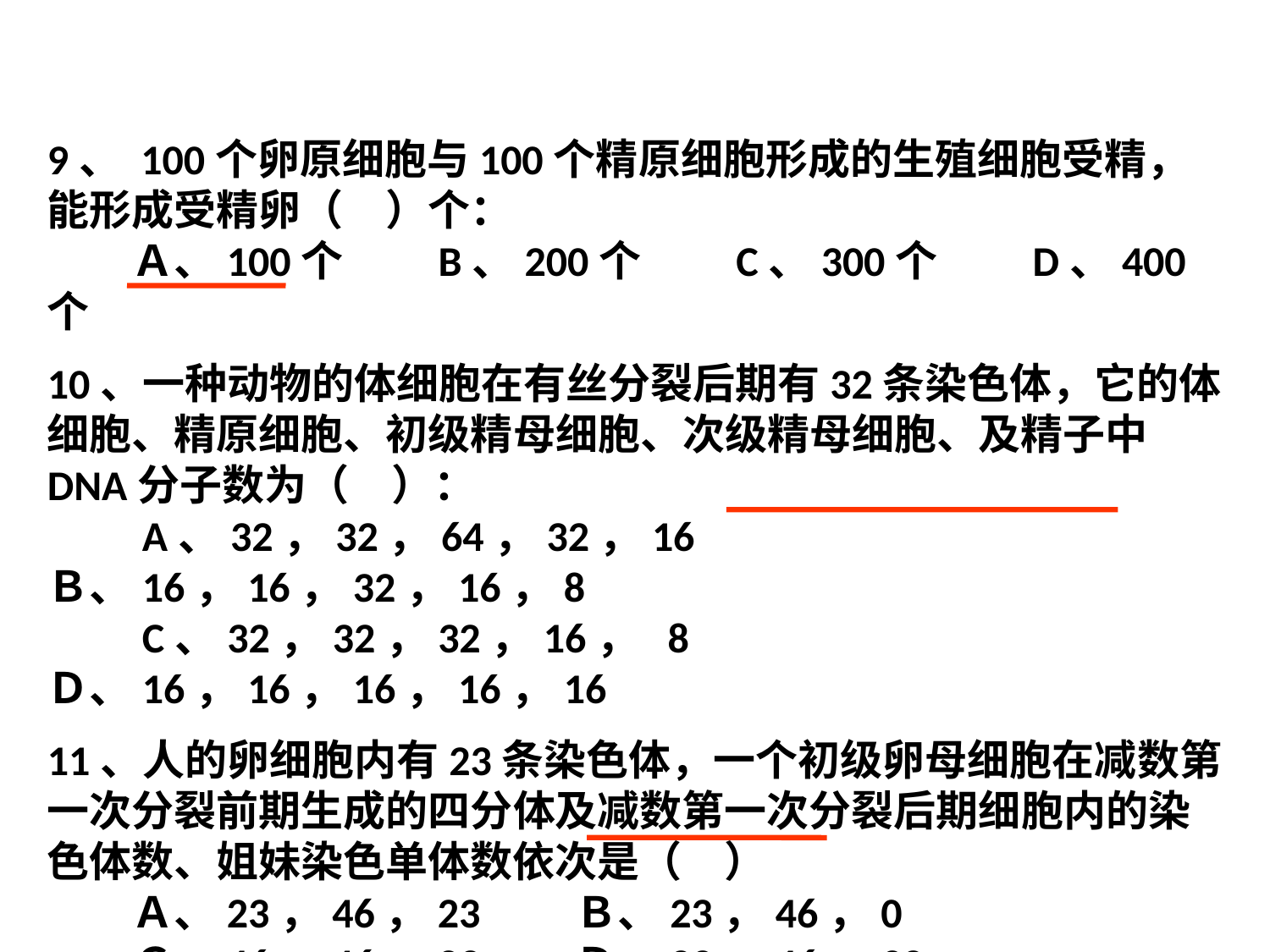

9、 100个卵原细胞与100个精原细胞形成的生殖细胞受精，能形成受精卵（　）个：
　　Ａ、100个　　B、200个　　C、300个　　D、400个
10、一种动物的体细胞在有丝分裂后期有32条染色体，它的体细胞、精原细胞、初级精母细胞、次级精母细胞、及精子中DNA分子数为（　）：
　　A、32，32，64，32，16　　Ｂ、16，16，32，16，8
　　C、32，32，32，16，  8　　Ｄ、16，16，16，16，16
11、人的卵细胞内有23条染色体，一个初级卵母细胞在减数第一次分裂前期生成的四分体及减数第一次分裂后期细胞内的染色体数、姐妹染色单体数依次是（　）
　　Ａ、23，46，23　　Ｂ、23，46，0
　　Ｃ、46，46，23　　Ｄ、23，46，92